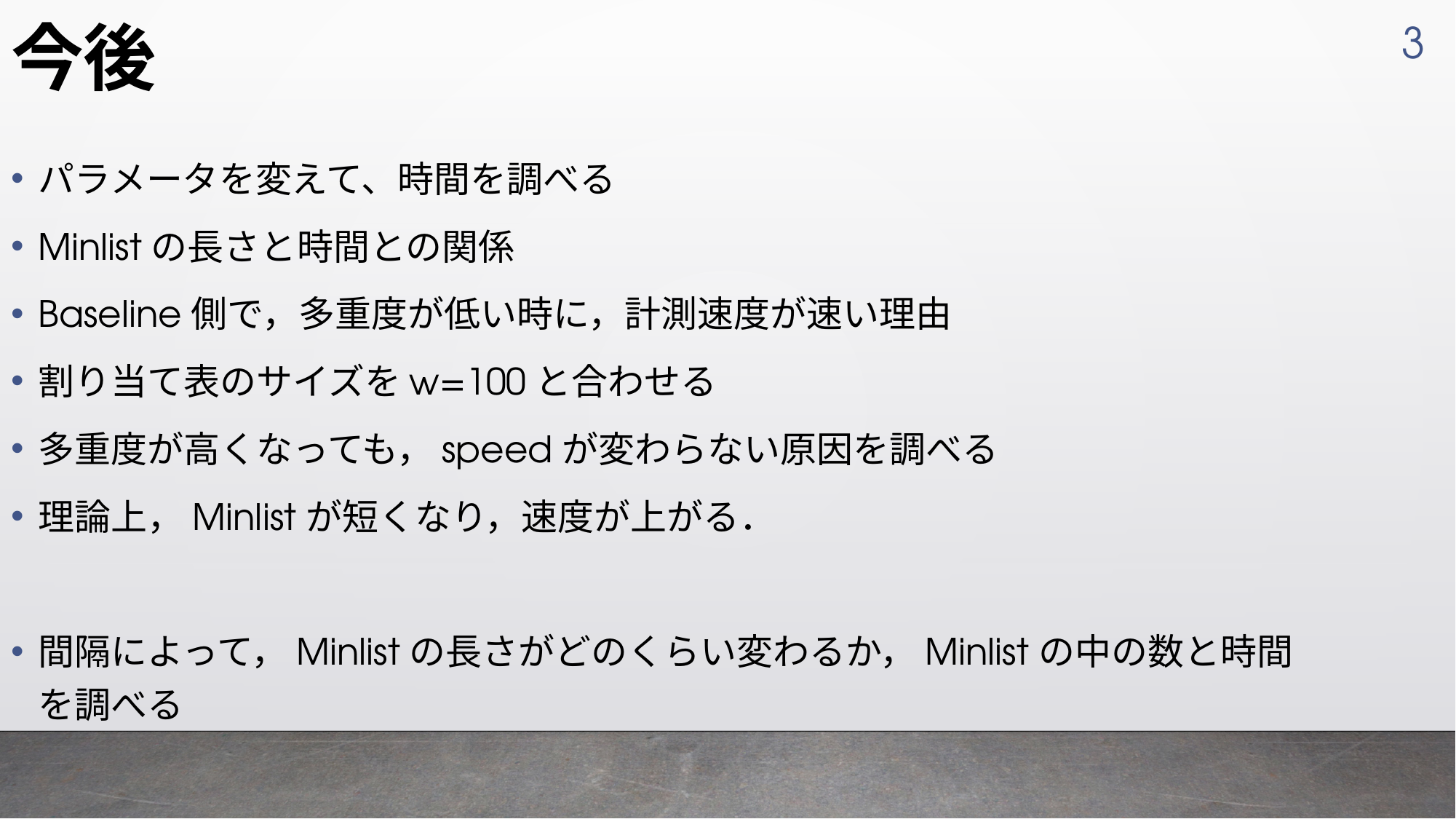

3
# 今後
パラメータを変えて、時間を調べる
Minlistの長さと時間との関係
Baseline側で，多重度が低い時に，計測速度が速い理由
割り当て表のサイズをw=100と合わせる
多重度が高くなっても，speedが変わらない原因を調べる
理論上，Minlistが短くなり，速度が上がる．

間隔によって，Minlistの長さがどのくらい変わるか，Minlistの中の数と時間を調べる